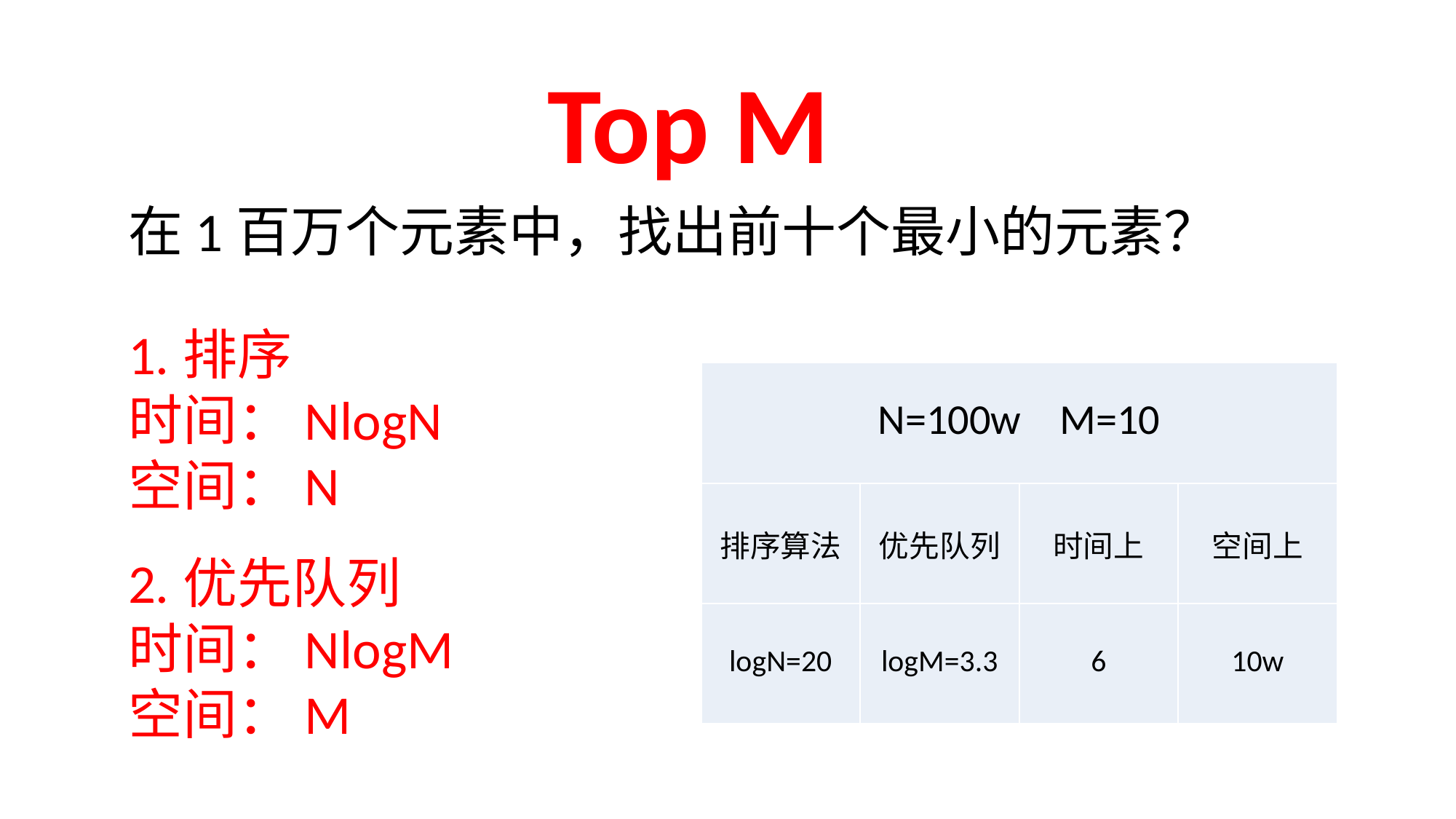

Top M
在1百万个元素中，找出前十个最小的元素？
1.排序
时间：NlogN
空间：N
| N=100w M=10 |  |  |  |
| --- | --- | --- | --- |
| 排序算法 | 优先队列 | 时间上 | 空间上 |
| logN=20 | logM=3.3 | 6 | 10w |
2.优先队列
时间：NlogM
空间：M